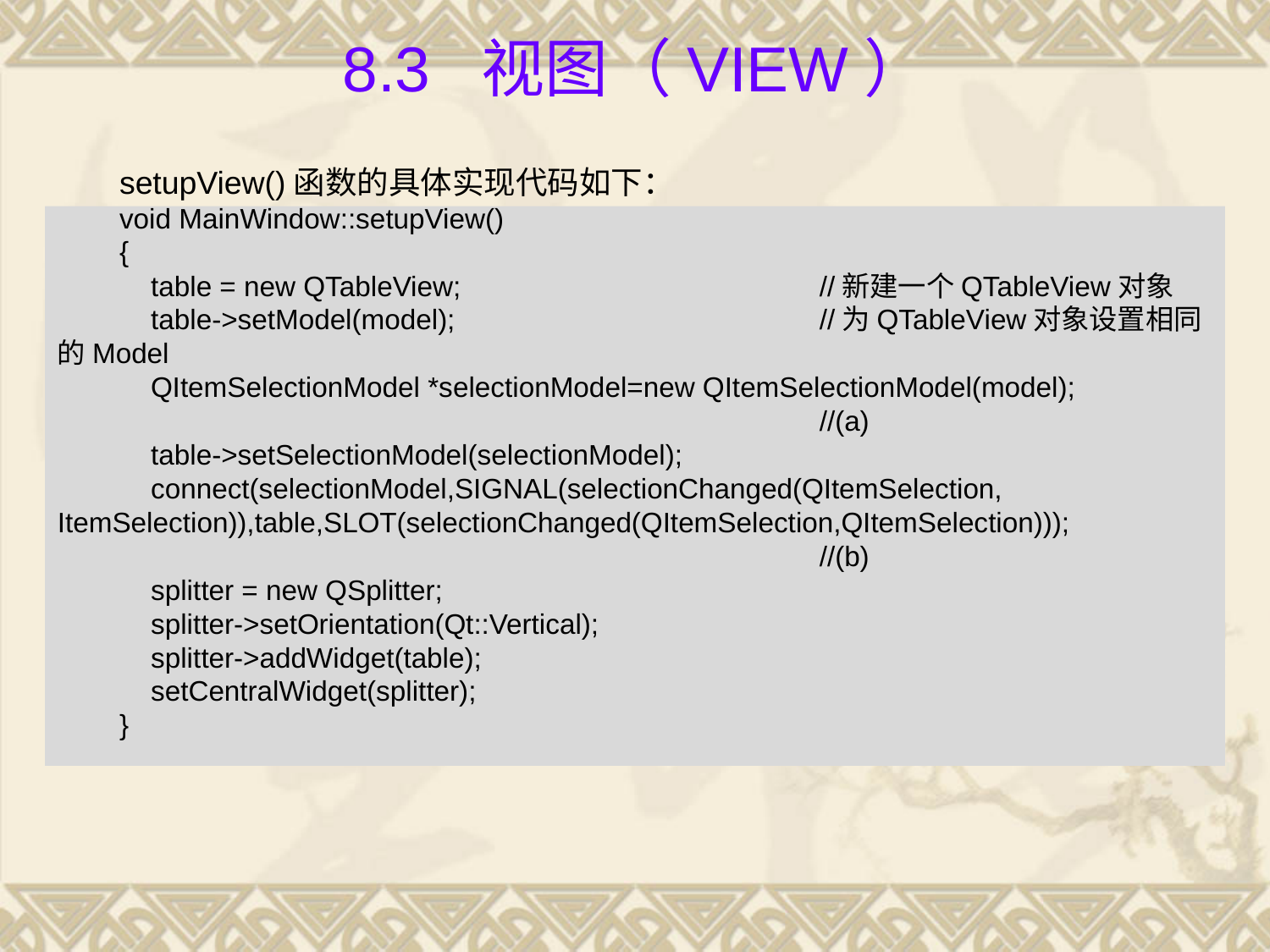

# 8.3  视图（View）
setupView()函数的具体实现代码如下：
void MainWindow::setupView()
{
    table = new QTableView;			//新建一个QTableView对象
    table->setModel(model);			//为QTableView对象设置相同的Model
    QItemSelectionModel *selectionModel=new QItemSelectionModel(model);
						//(a)
    table->setSelectionModel(selectionModel);
    connect(selectionModel,SIGNAL(selectionChanged(QItemSelection, ItemSelection)),table,SLOT(selectionChanged(QItemSelection,QItemSelection)));								//(b)
    splitter = new QSplitter;
    splitter->setOrientation(Qt::Vertical);
    splitter->addWidget(table);
    setCentralWidget(splitter);
}